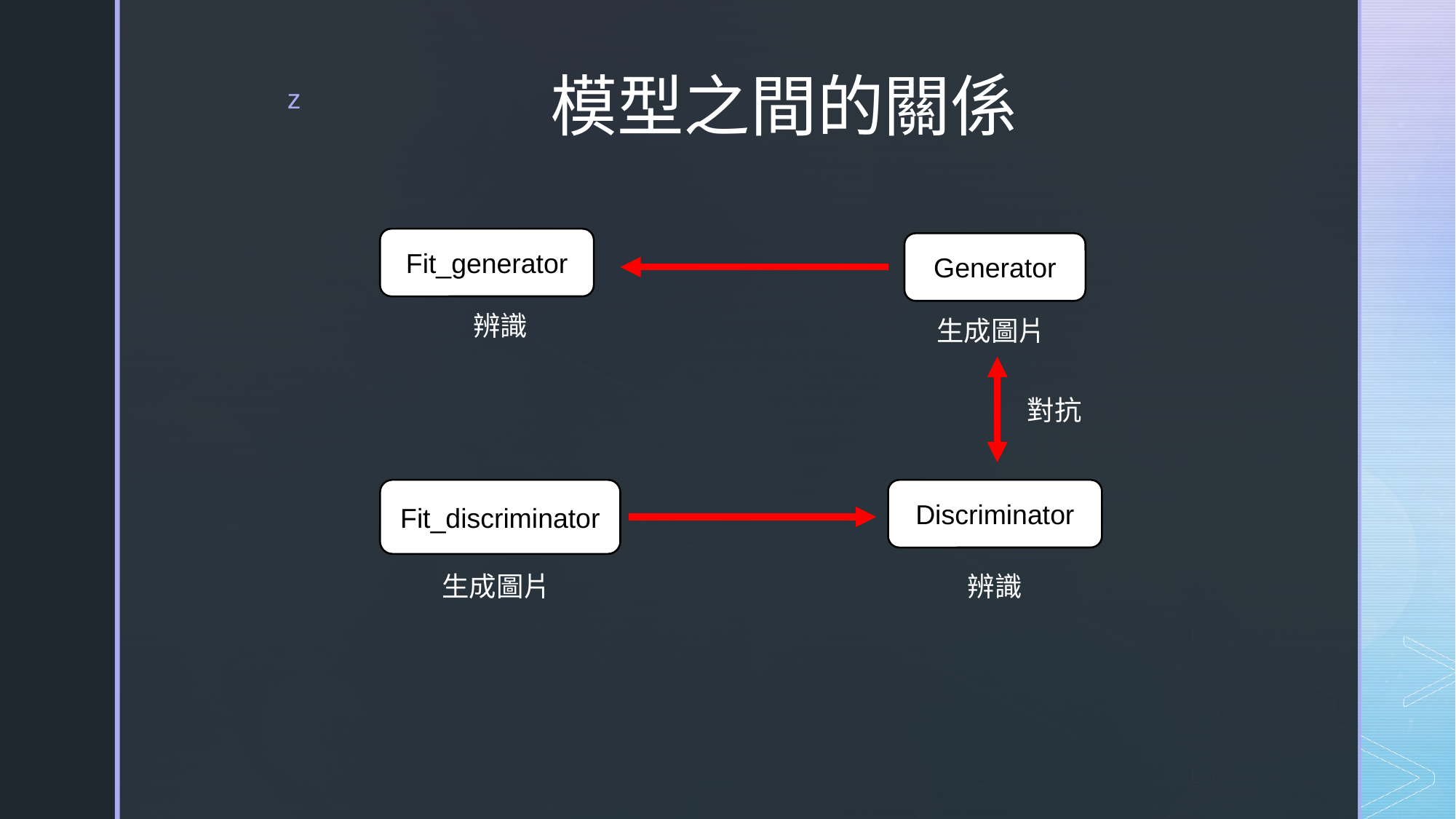

# 模型之間的關係
Fit_generator
Generator
辨識
生成圖片
對抗

Fit_discriminator

Discriminator
生成圖片
辨識